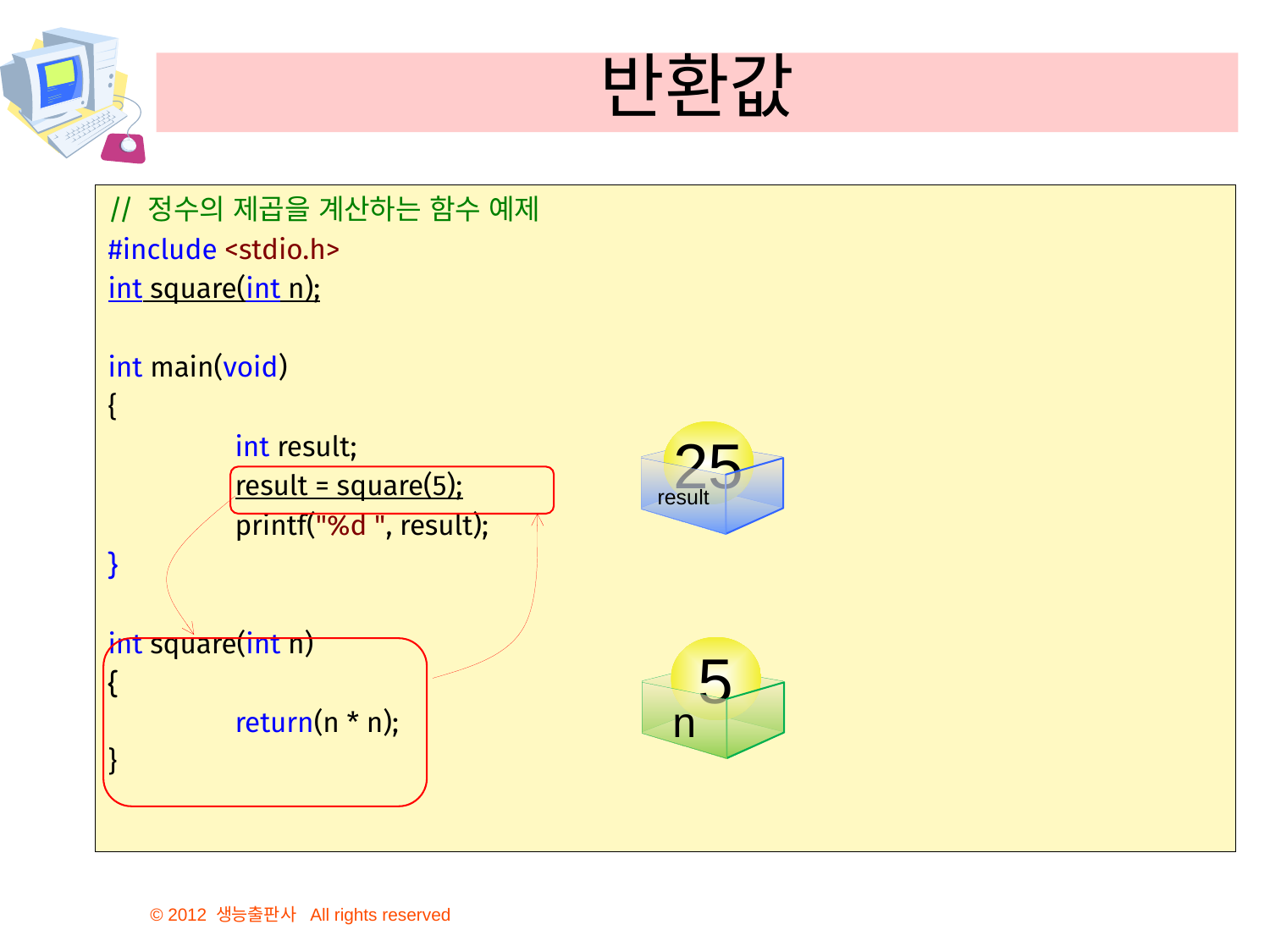

# 반환값
// 정수의 제곱을 계산하는 함수 예제
#include <stdio.h>
int square(int n);

int main(void)
{
	int result;
	result = square(5);
	printf("%d ", result);
}

int square(int n)
{
	return(n * n);
}
25

result

25
5

n